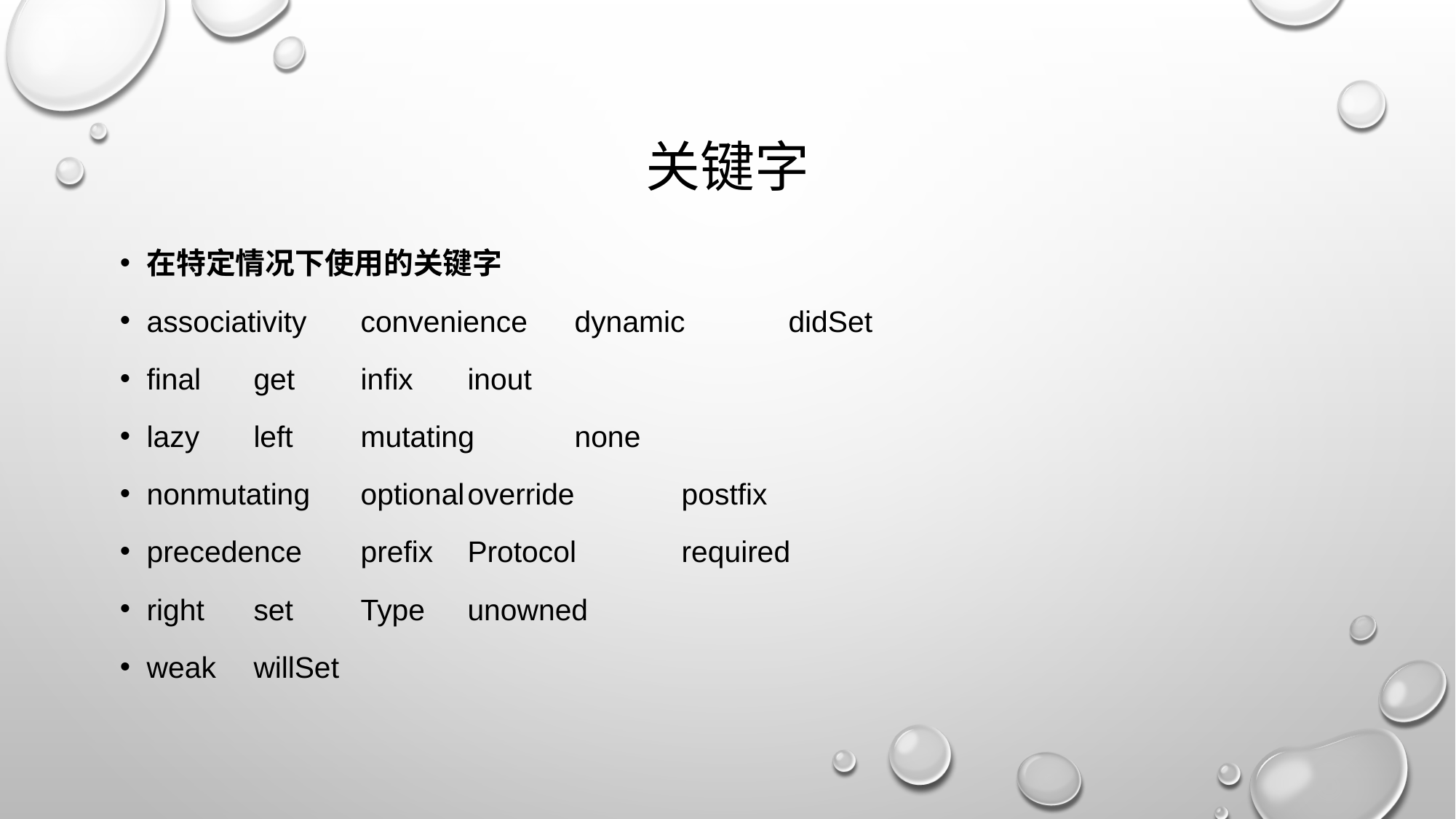

# 关键字
在特定情况下使用的关键字
associativity	convenience	dynamic	didSet
final	get	infix	inout
lazy	left	mutating	none
nonmutating	optional	override	postfix
precedence	prefix	Protocol	required
right	set	Type	unowned
weak	willSet